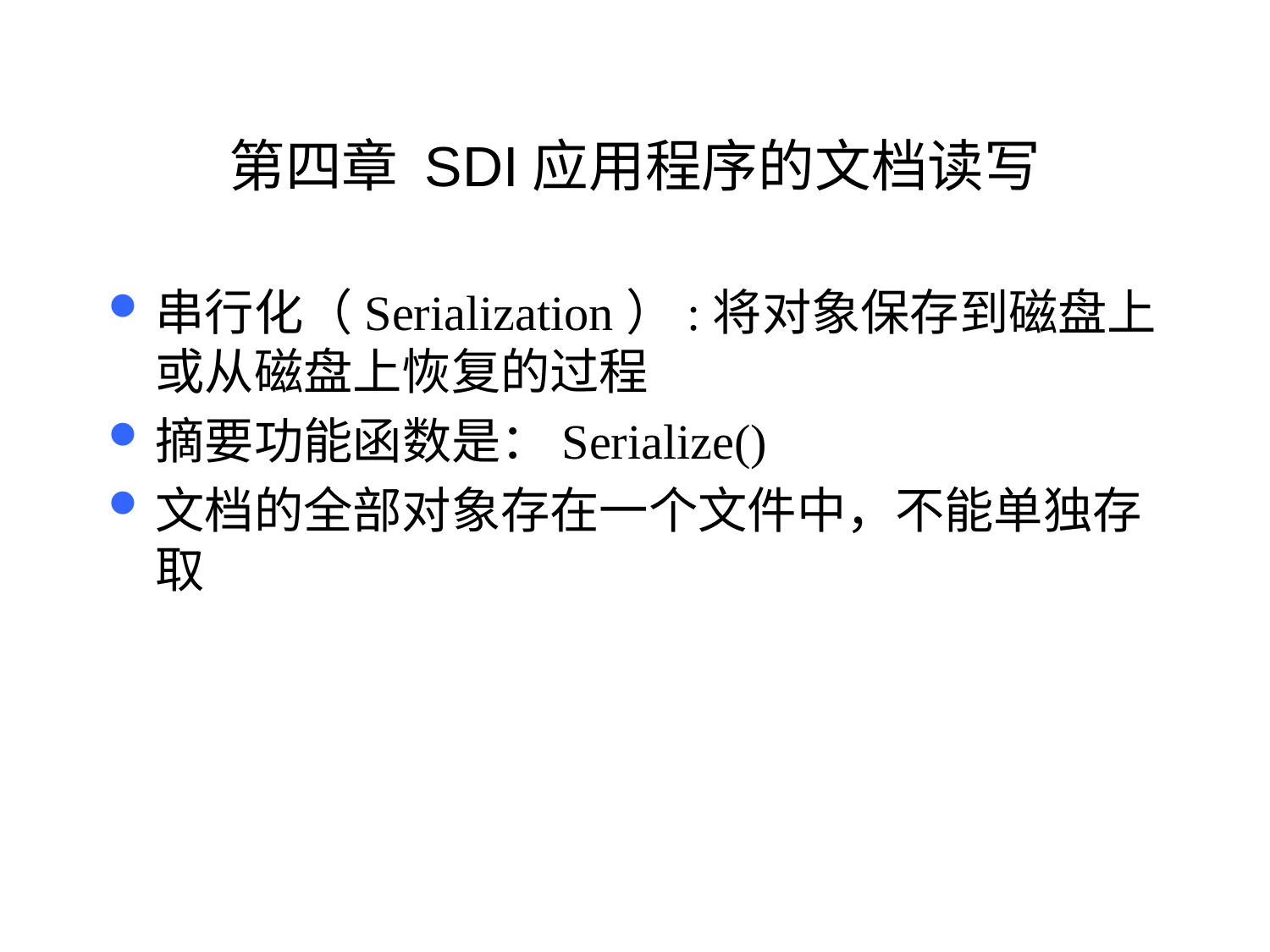

# 第四章 SDI应用程序的文档读写
串行化（Serialization）:将对象保存到磁盘上或从磁盘上恢复的过程
摘要功能函数是：Serialize()
文档的全部对象存在一个文件中，不能单独存取
119